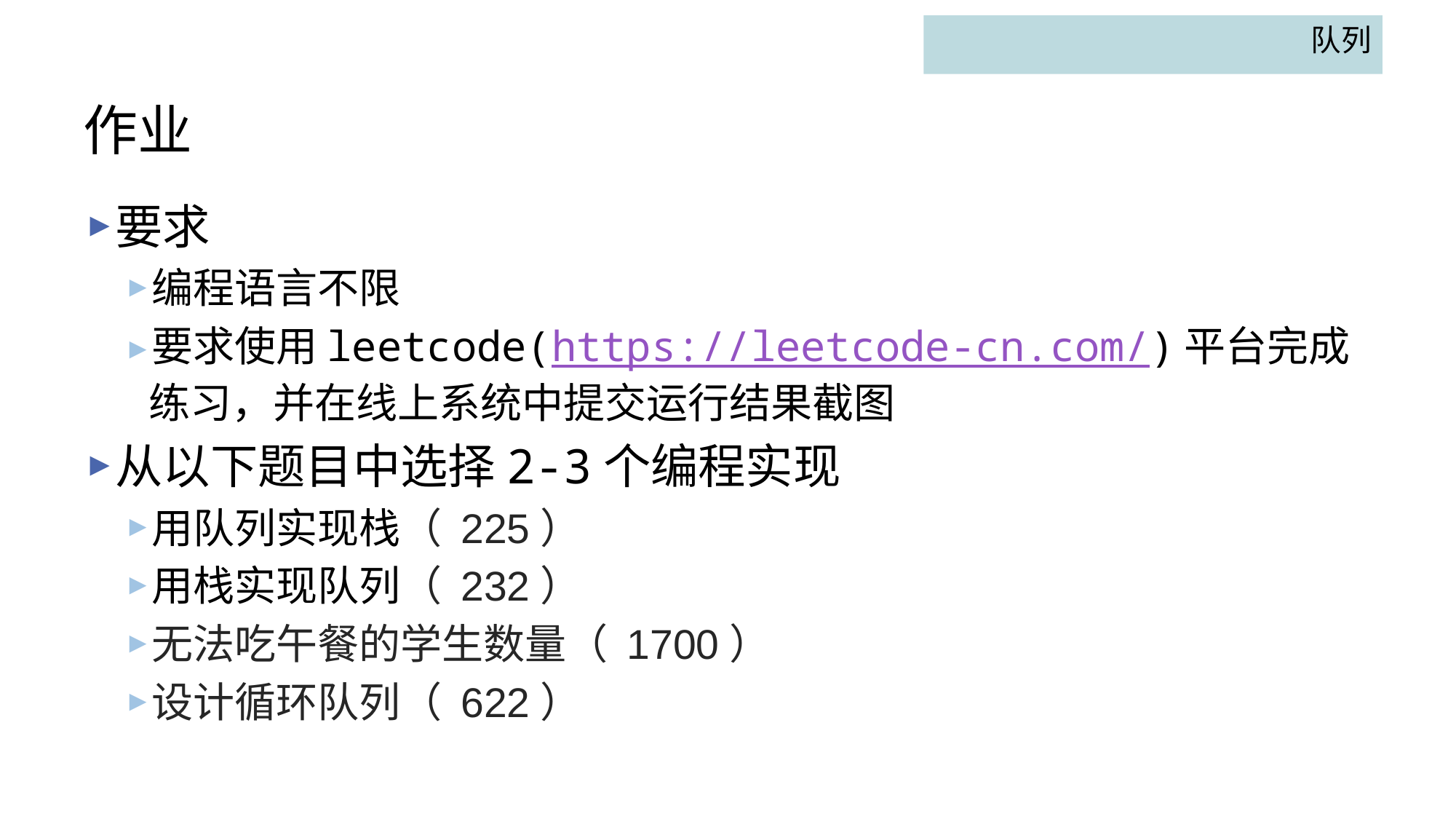

队列

# 作业
要求
编程语言不限
要求使用leetcode(https://leetcode-cn.com/)平台完成练习，并在线上系统中提交运行结果截图
从以下题目中选择2-3个编程实现
用队列实现栈（ 225）
用栈实现队列（ 232）
无法吃午餐的学生数量（ 1700）
设计循环队列（ 622）